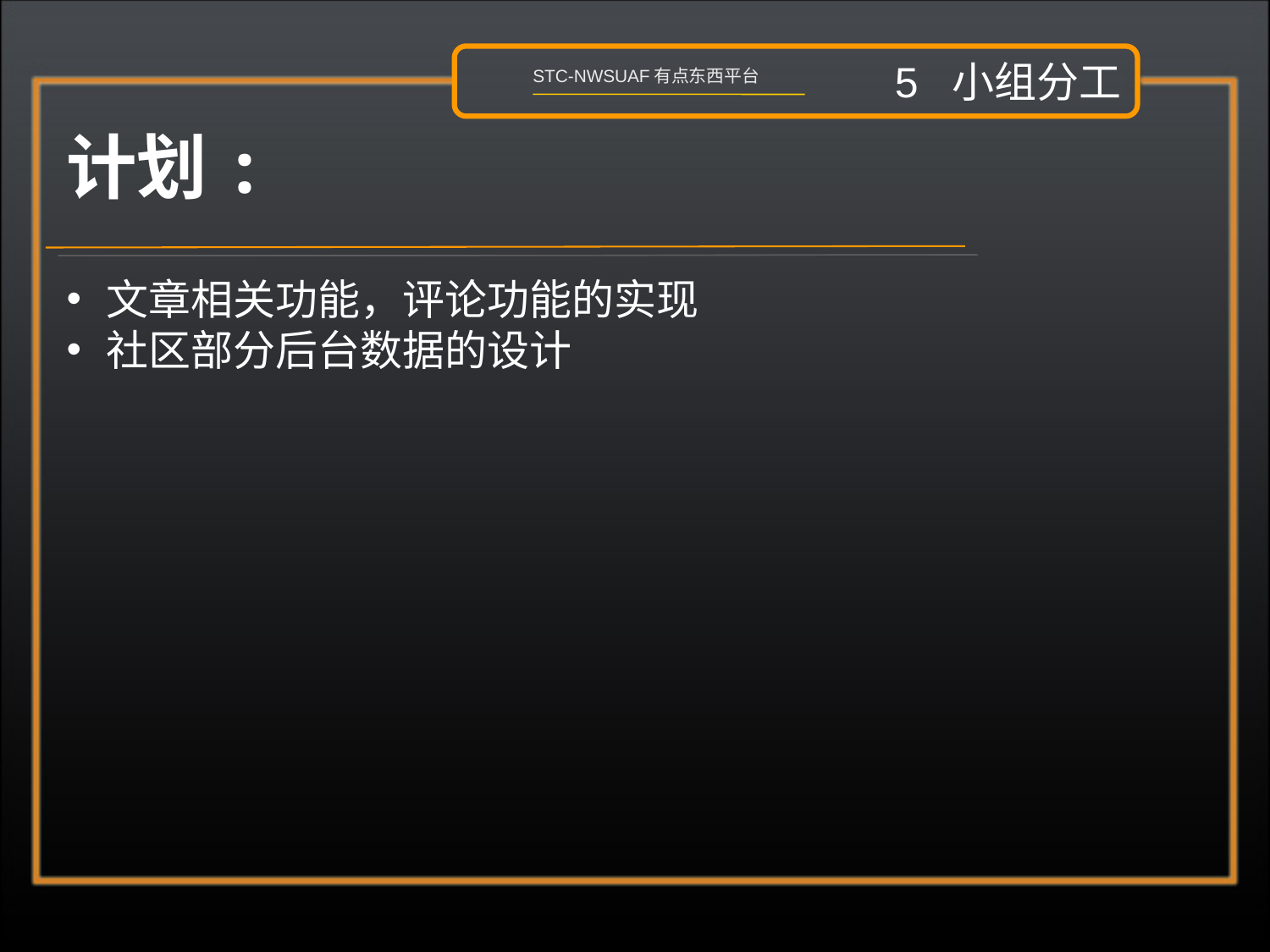

5  小组分工
STC-NWSUAF有点东西平台

计划:
文章相关功能，评论功能的实现
社区部分后台数据的设计